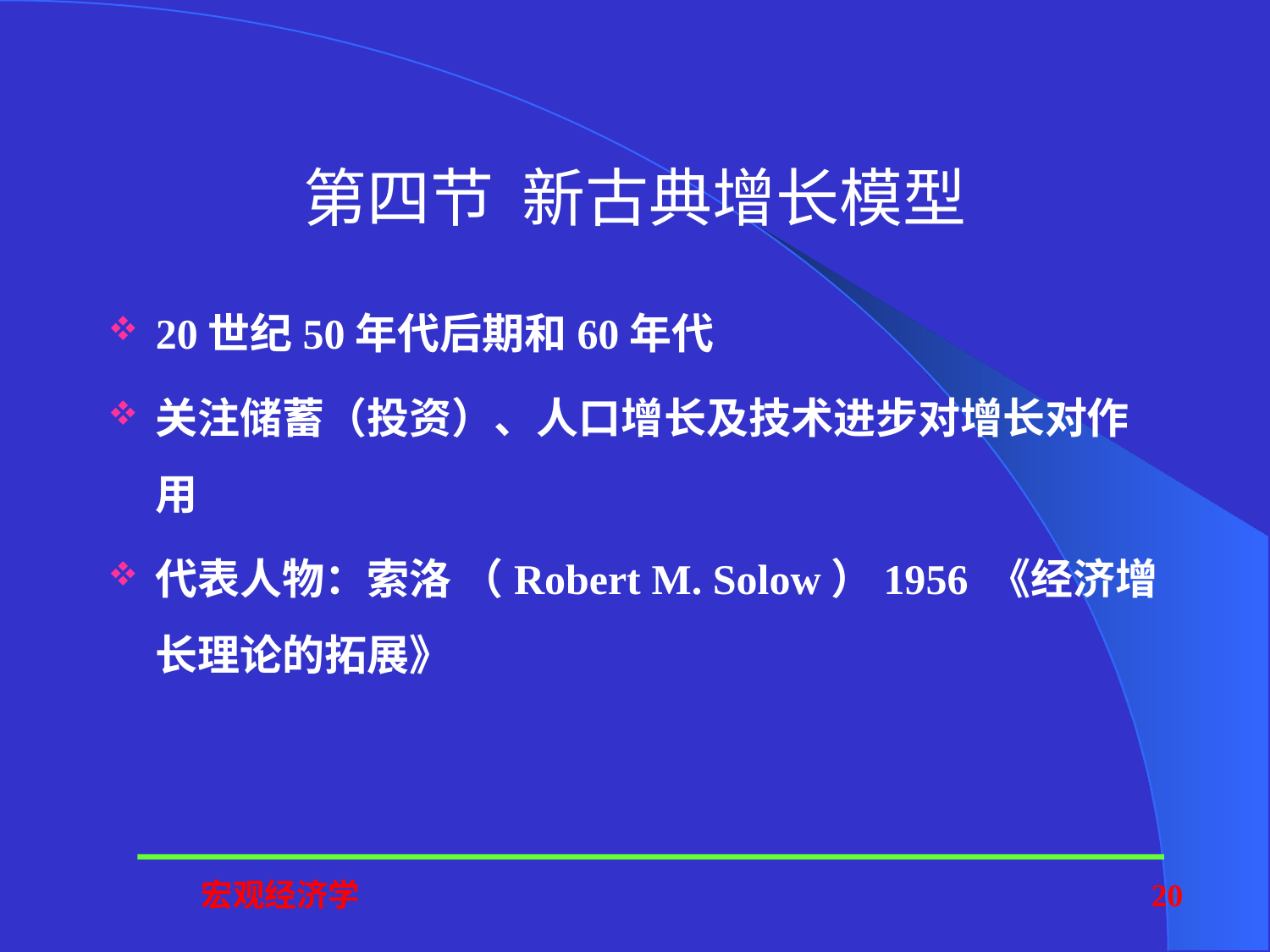

20世纪50年代后期和60年代
关注储蓄（投资）、人口增长及技术进步对增长对作用
代表人物：索洛 （Robert M. Solow）1956 《经济增长理论的拓展》

第四节  新古典增长模型